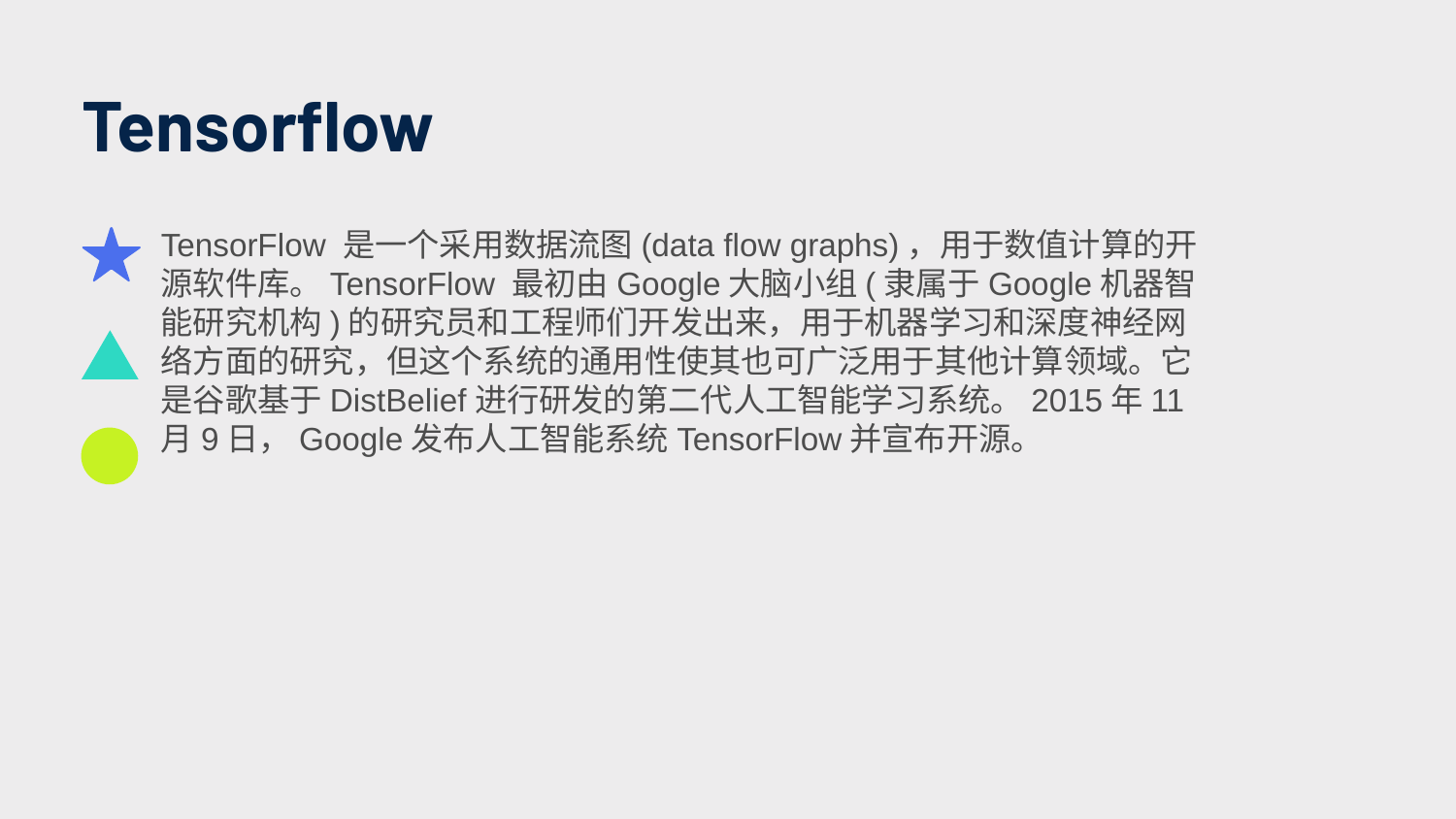

Tensorflow
TensorFlow 是一个采用数据流图(data flow graphs)，用于数值计算的开源软件库。TensorFlow 最初由Google大脑小组(隶属于Google机器智能研究机构)的研究员和工程师们开发出来，用于机器学习和深度神经网络方面的研究，但这个系统的通用性使其也可广泛用于其他计算领域。它是谷歌基于DistBelief进行研发的第二代人工智能学习系统。2015年11月9日，Google发布人工智能系统TensorFlow并宣布开源。